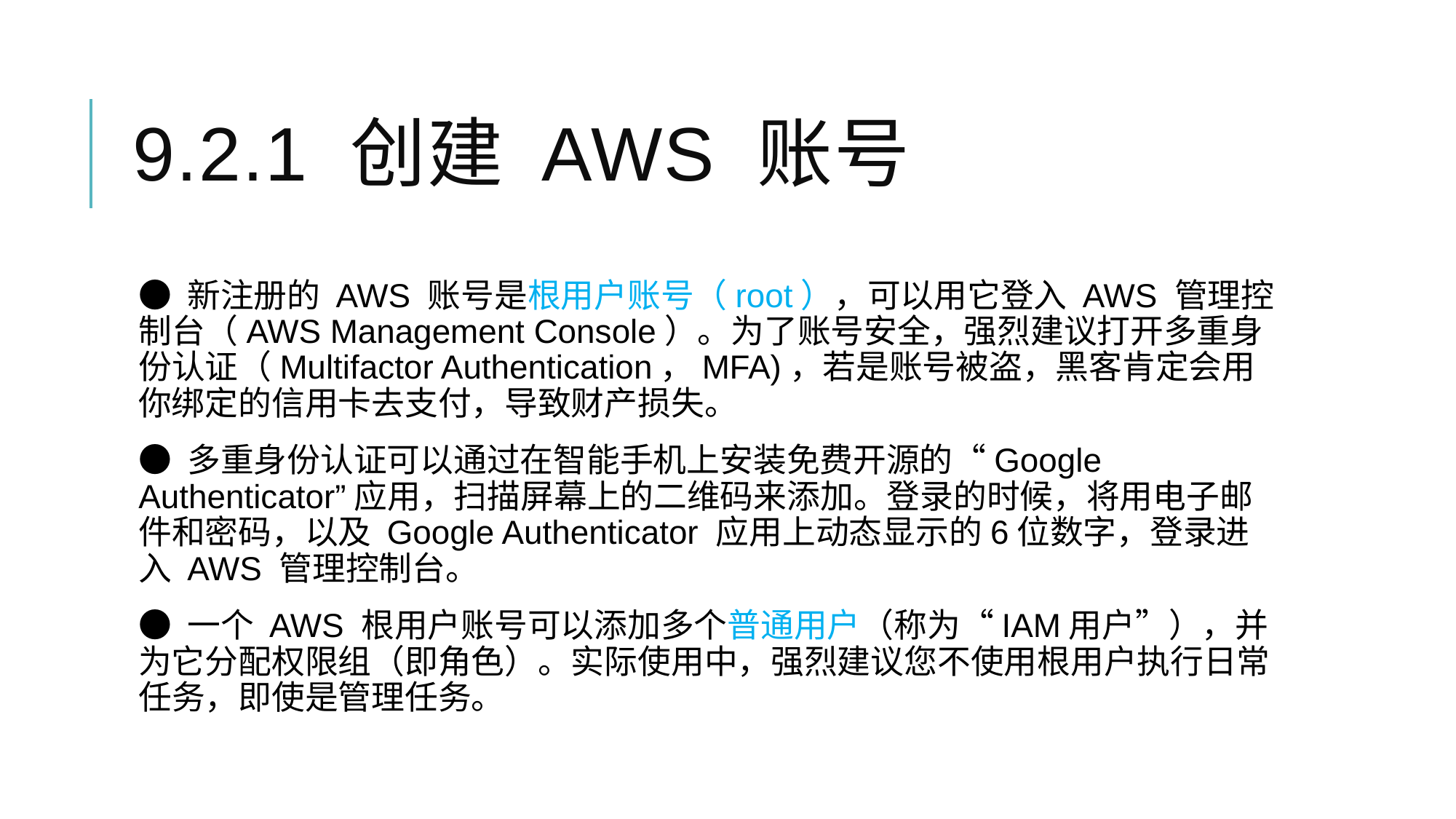

# 9.2.1 创建 AWS 账号
● 新注册的 AWS 账号是根用户账号（root），可以用它登入 AWS 管理控制台（AWS Management Console）。为了账号安全，强烈建议打开多重身份认证（Multifactor Authentication，MFA)，若是账号被盗，黑客肯定会用你绑定的信用卡去支付，导致财产损失。
● 多重身份认证可以通过在智能手机上安装免费开源的“Google Authenticator”应用，扫描屏幕上的二维码来添加。登录的时候，将用电子邮件和密码，以及 Google Authenticator 应用上动态显示的6位数字，登录进入 AWS 管理控制台。
● 一个 AWS 根用户账号可以添加多个普通用户（称为“IAM用户”），并为它分配权限组（即角色）。实际使用中，强烈建议您不使用根用户执行日常任务，即使是管理任务。